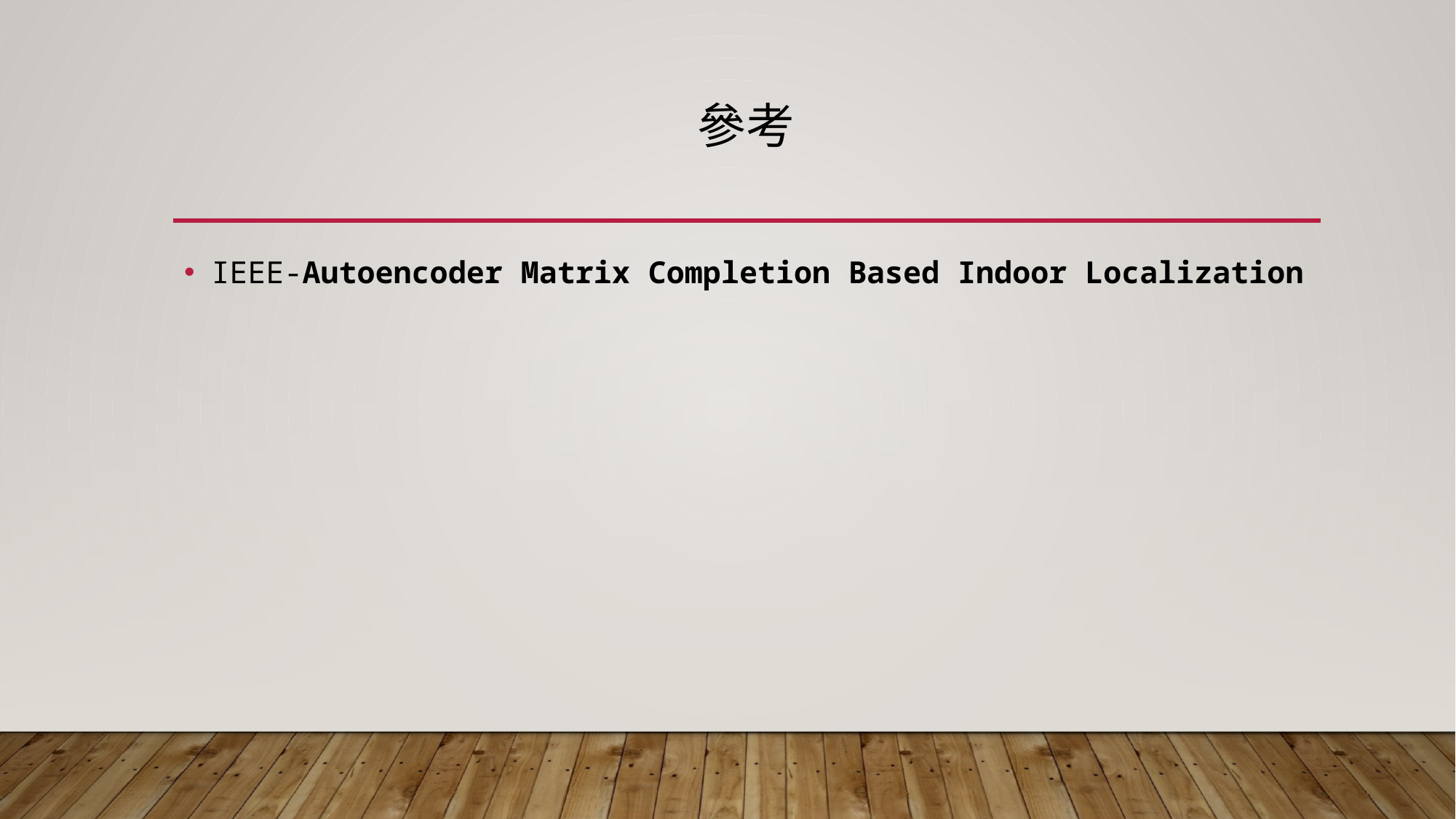

# 參考
IEEE-Autoencoder Matrix Completion Based Indoor Localization